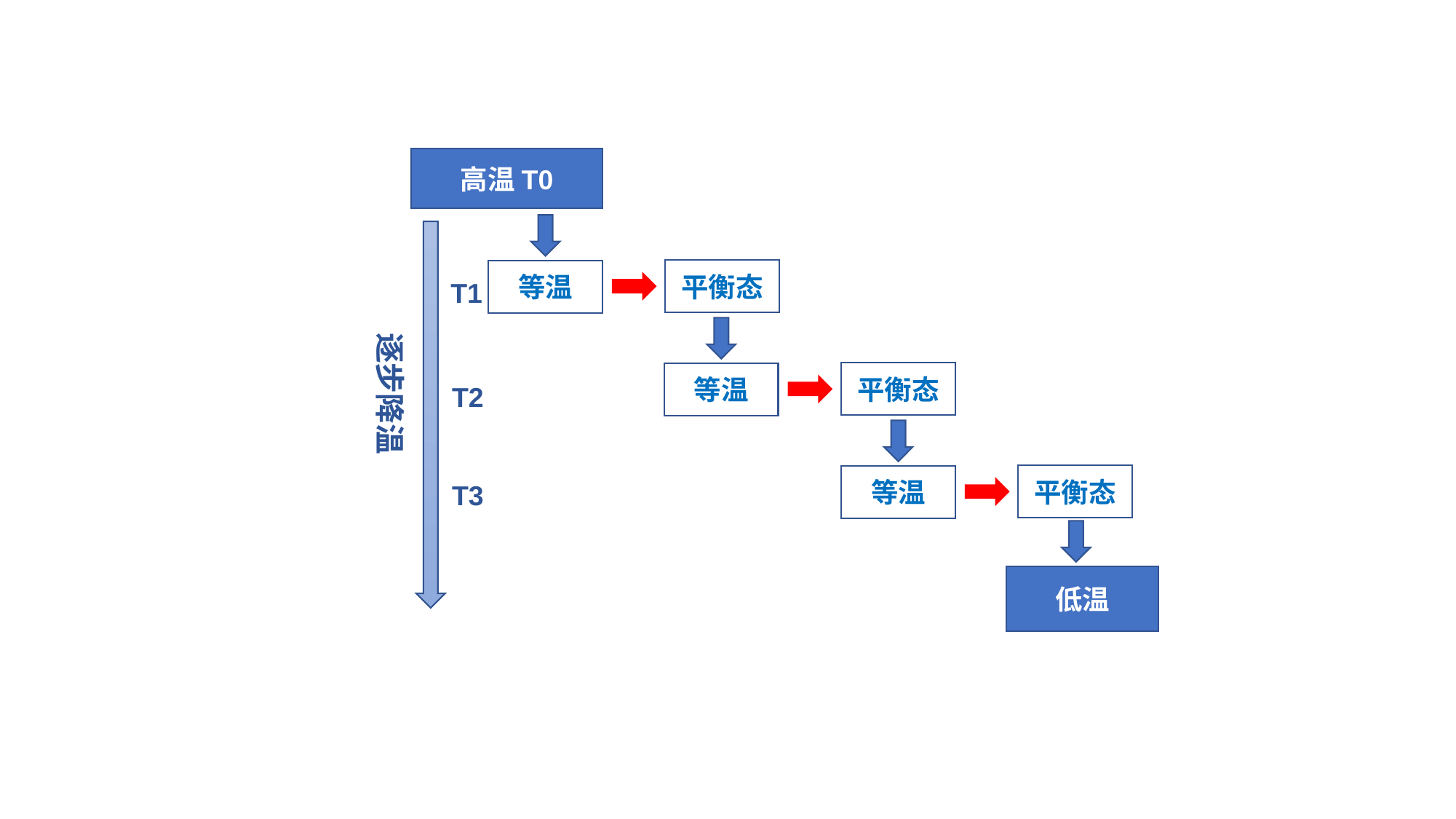

高温T0

平衡态
等温

T1

平衡态
等温

逐步降温
T2

平衡态
等温

T3

低温